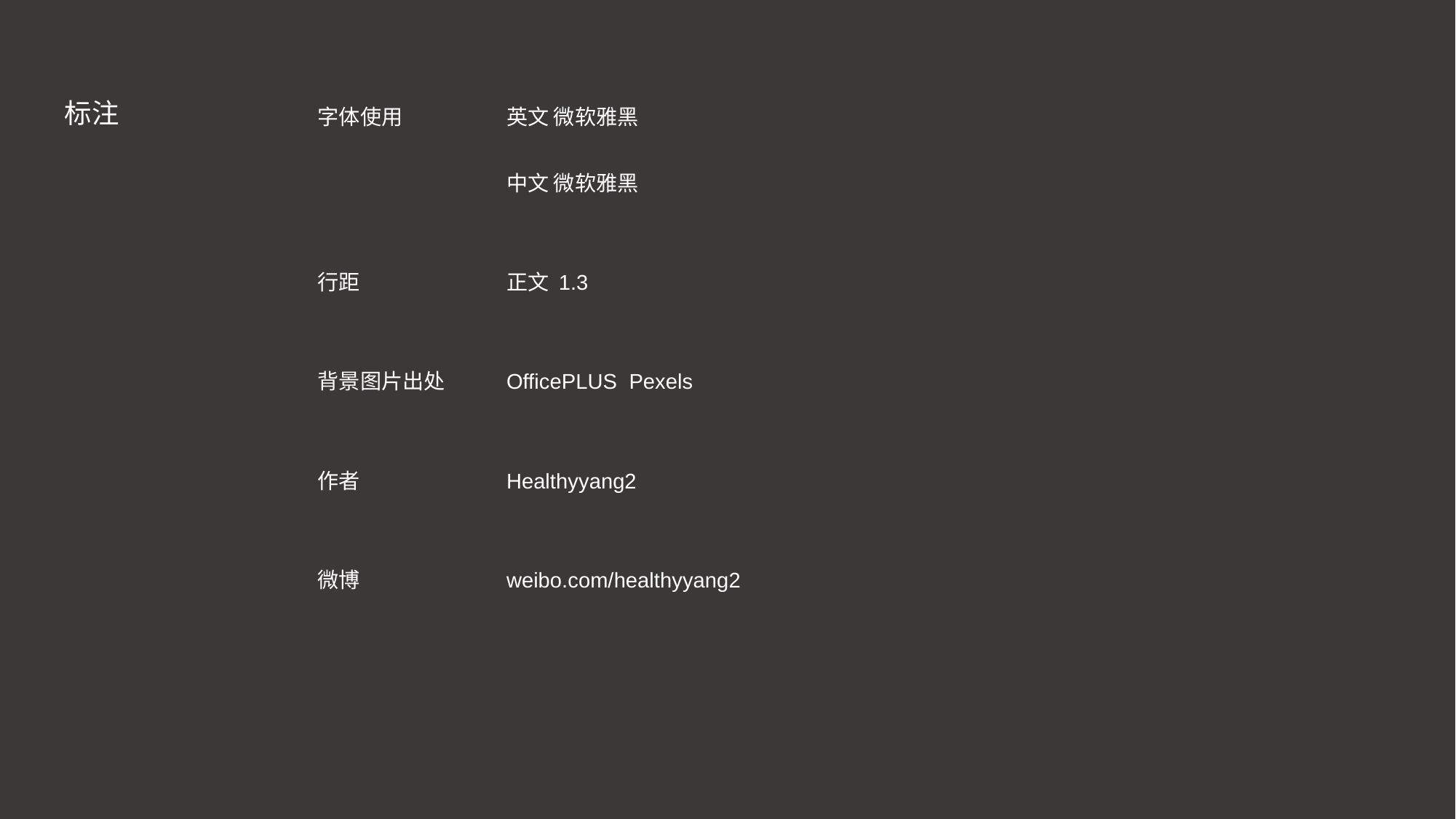

标注
字体使用

行距

背景图片出处

作者

微博
英文 微软雅黑

中文 微软雅黑

正文 1.3

OfficePLUS  Pexels

Healthyyang2

weibo.com/healthyyang2